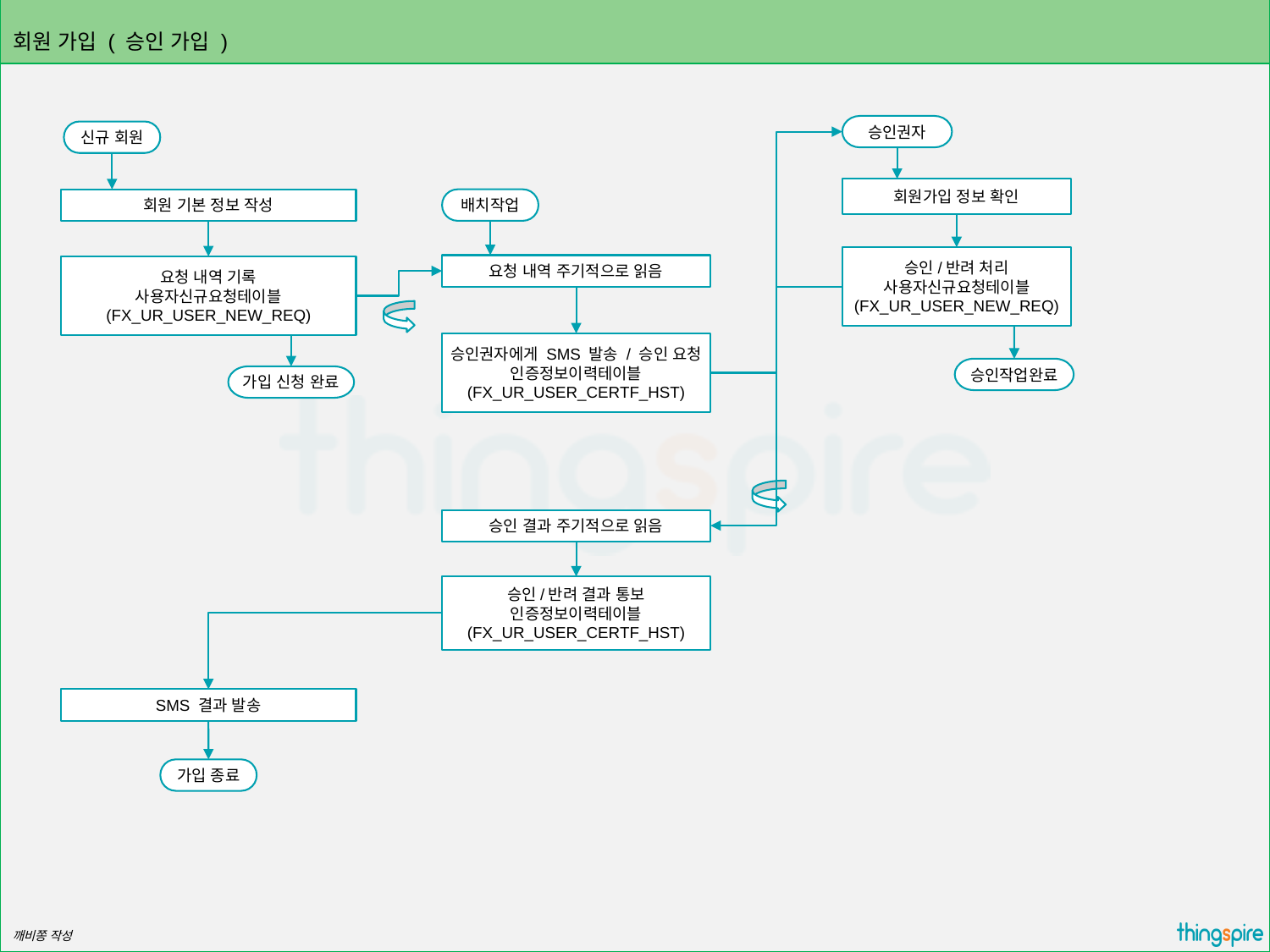

# 회원 가입 ( 승인 가입 )
승인권자
신규 회원
회원가입 정보 확인
배치작업
회원 기본 정보 작성
승인/반려 처리
사용자신규요청테이블
(FX_UR_USER_NEW_REQ)
요청 내역 주기적으로 읽음
요청 내역 기록
사용자신규요청테이블
(FX_UR_USER_NEW_REQ)

승인권자에게 SMS 발송 / 승인 요청
인증정보이력테이블
(FX_UR_USER_CERTF_HST)
승인작업완료
가입 신청 완료

승인 결과 주기적으로 읽음
승인/반려 결과 통보
인증정보이력테이블
(FX_UR_USER_CERTF_HST)
SMS 결과 발송
가입 종료